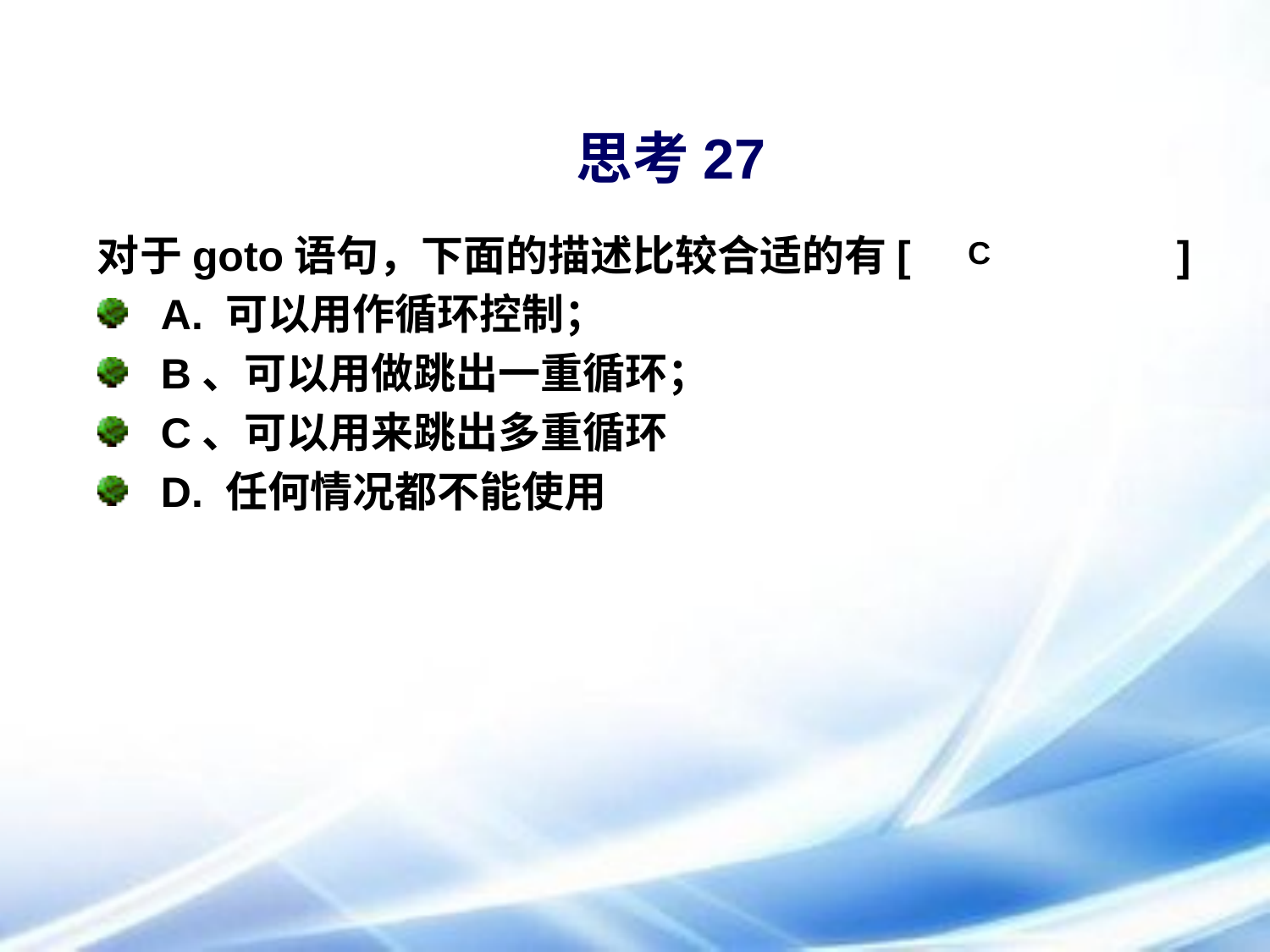

# 思考27
对于goto语句，下面的描述比较合适的有[			]
A. 可以用作循环控制；
B、可以用做跳出一重循环；
C、可以用来跳出多重循环
D. 任何情况都不能使用
C